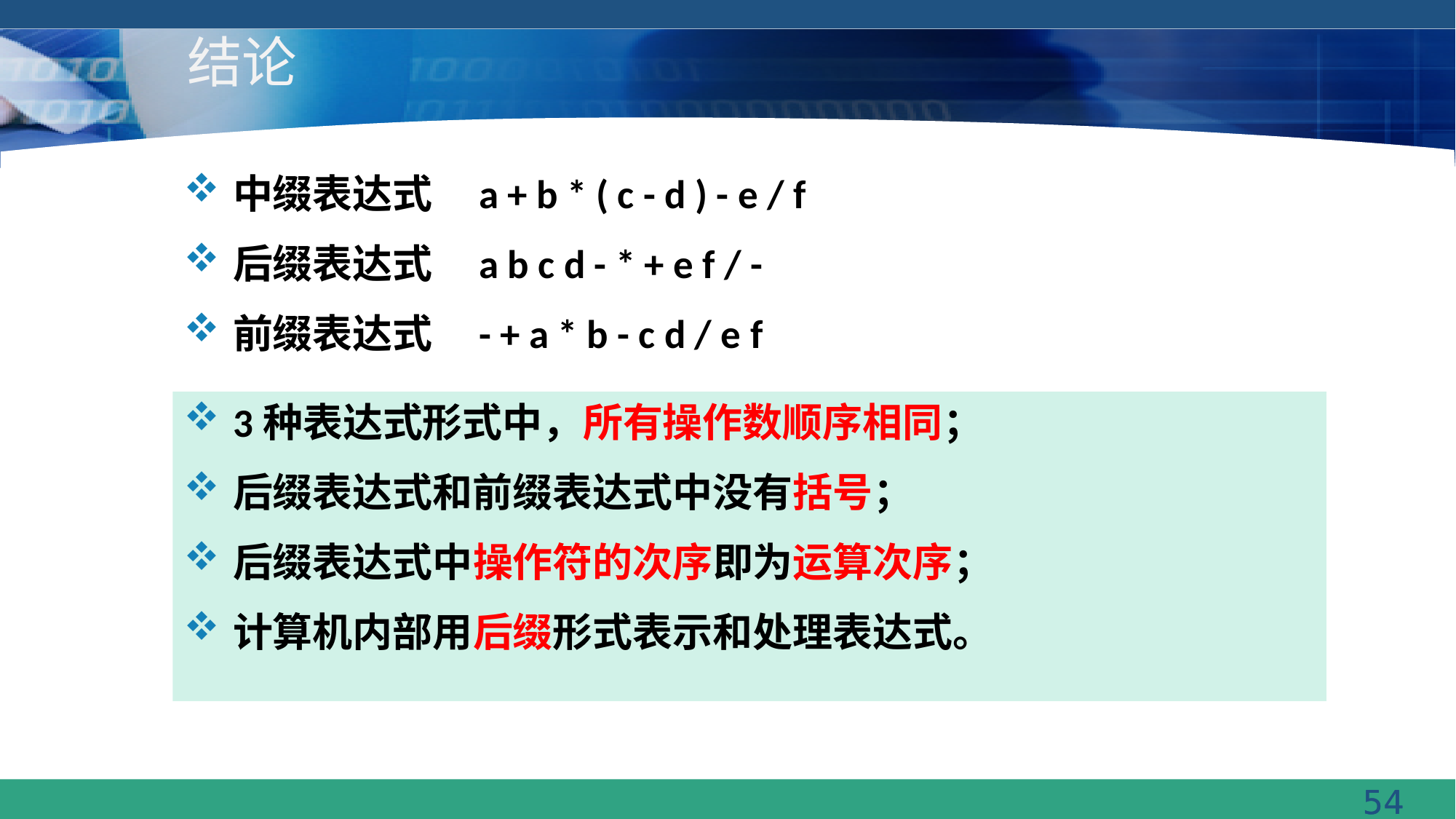

# 结论
中缀表达式    a + b * ( c - d ) - e / f
后缀表达式    a b c d - * + e f / -
前缀表达式    - + a * b - c d / e f

3种表达式形式中，所有操作数顺序相同；
后缀表达式和前缀表达式中没有括号；
后缀表达式中操作符的次序即为运算次序；
计算机内部用后缀形式表示和处理表达式。